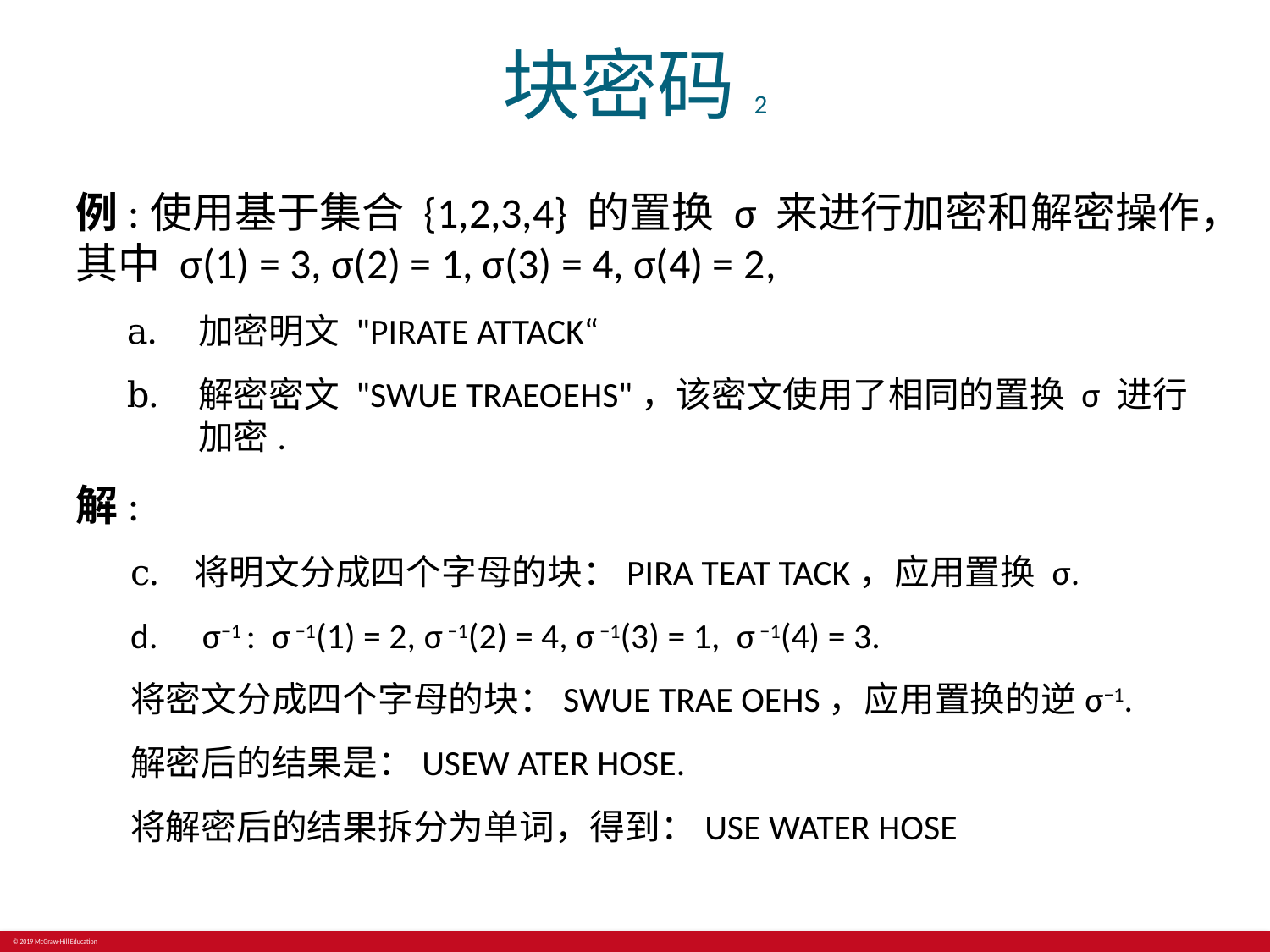

# 块密码2
例:使用基于集合 {1,2,3,4} 的置换 σ 来进行加密和解密操作，其中 σ(1) = 3, σ(2) = 1, σ(3) = 4, σ(4) = 2,
加密明文 "PIRATE ATTACK“
解密密文 "SWUE TRAEOEHS"，该密文使用了相同的置换 σ 进行加密.
解:
将明文分成四个字母的块：PIRA TEAT TACK，应用置换 σ.
 σ−1 :  σ −1(1) = 2, σ −1(2) = 4, σ −1(3) = 1,  σ −1(4) = 3.
将密文分成四个字母的块：SWUE TRAE OEHS，应用置换的逆σ−1.
解密后的结果是：USEW ATER HOSE.
将解密后的结果拆分为单词，得到：USE WATER HOSE